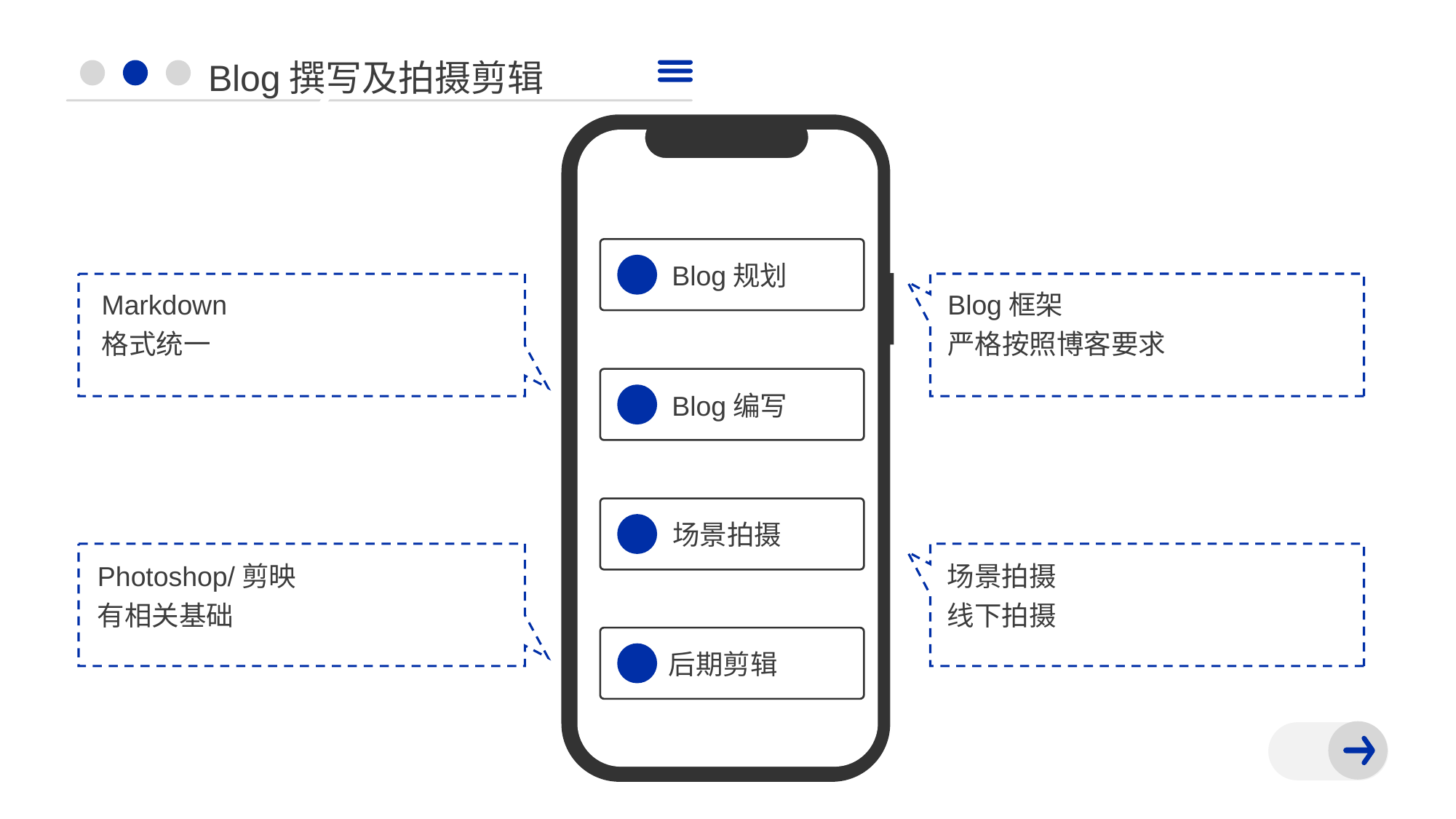

Blog撰写及拍摄剪辑

Blog规划

Markdown
格式统一
Blog框架
严格按照博客要求

Blog编写

场景拍摄

Photoshop/剪映
有相关基础
场景拍摄
线下拍摄

后期剪辑